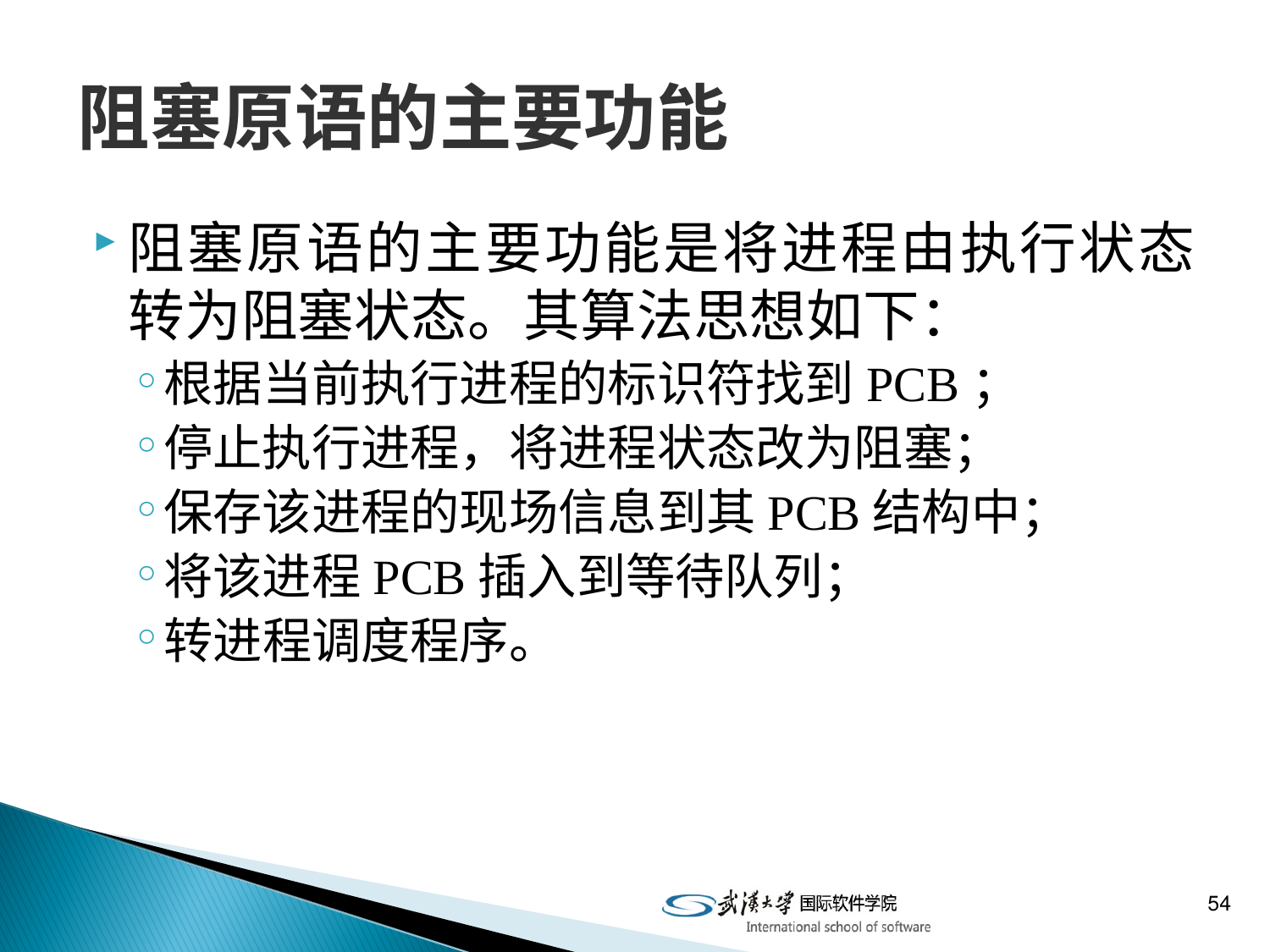

# 阻塞原语的主要功能
阻塞原语的主要功能是将进程由执行状态转为阻塞状态。其算法思想如下：
根据当前执行进程的标识符找到PCB；
停止执行进程，将进程状态改为阻塞；
保存该进程的现场信息到其PCB结构中；
将该进程PCB插入到等待队列；
转进程调度程序。